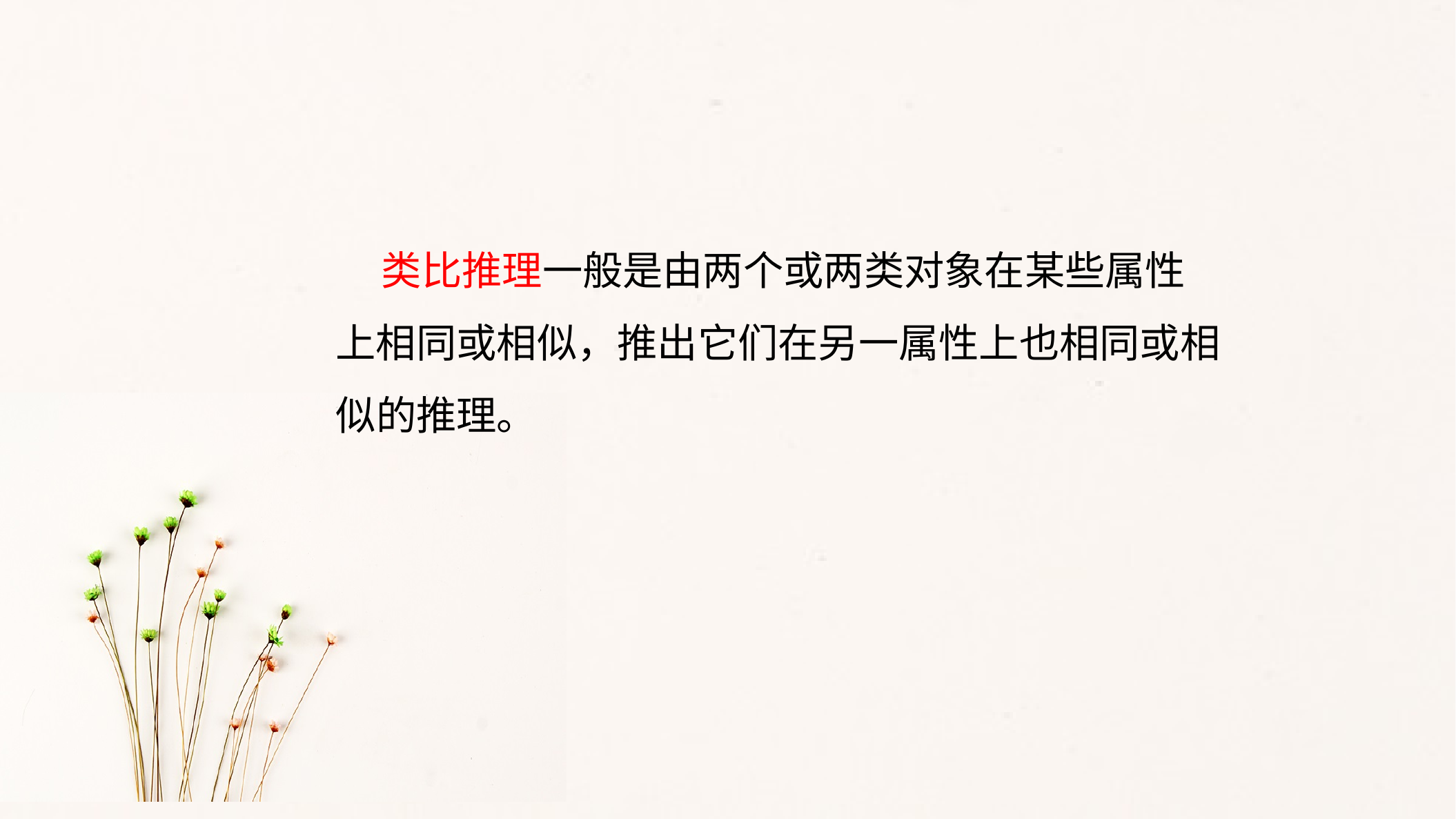

类比推理一般是由两个或两类对象在某些属性上相同或相似，推出它们在另一属性上也相同或相似的推理。